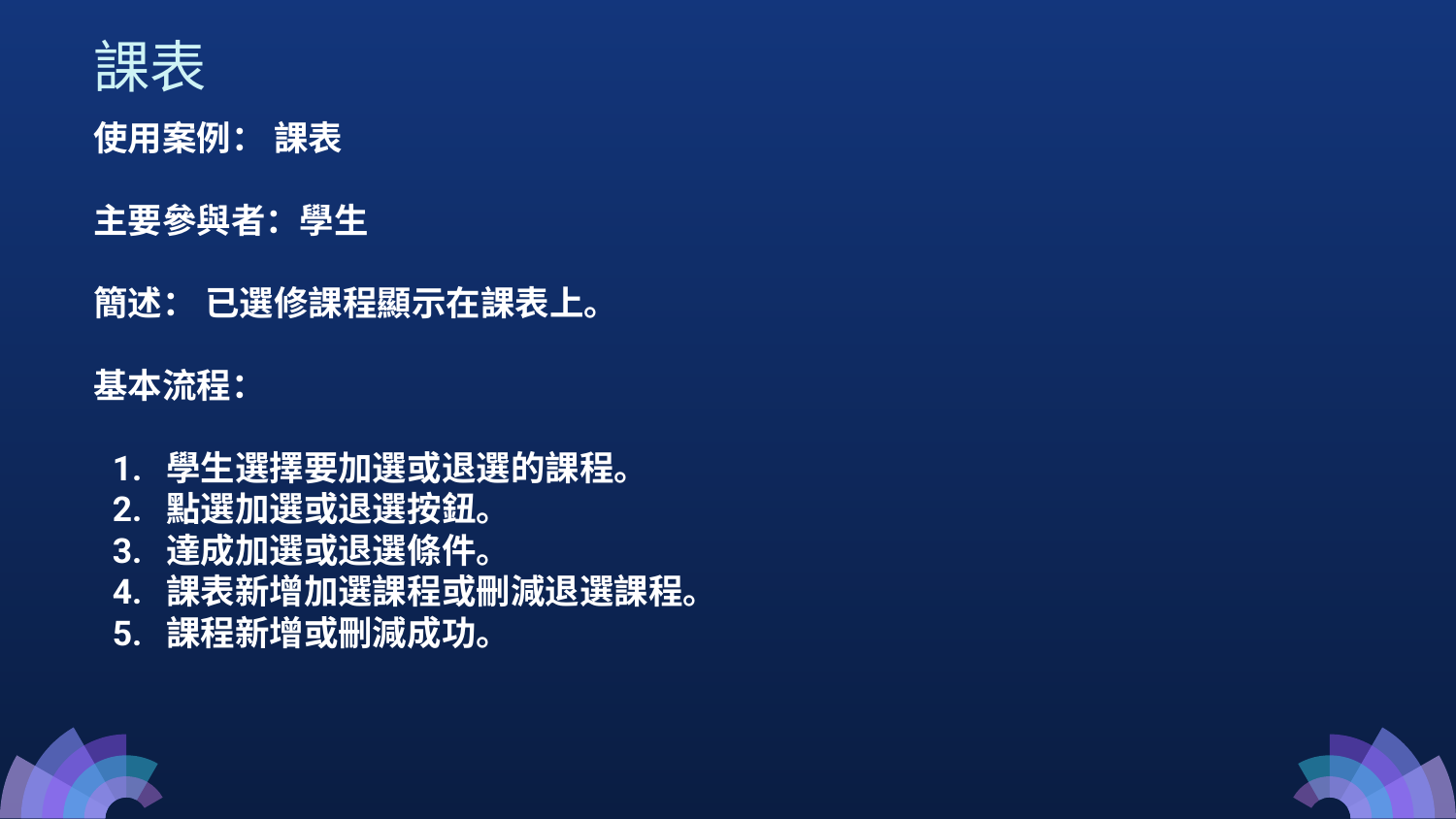

課表
使用案例： 課表

主要參與者：學生

簡述： 已選修課程顯示在課表上。

基本流程：

學生選擇要加選或退選的課程。
點選加選或退選按鈕。
達成加選或退選條件。
課表新增加選課程或刪減退選課程。
課程新增或刪減成功。